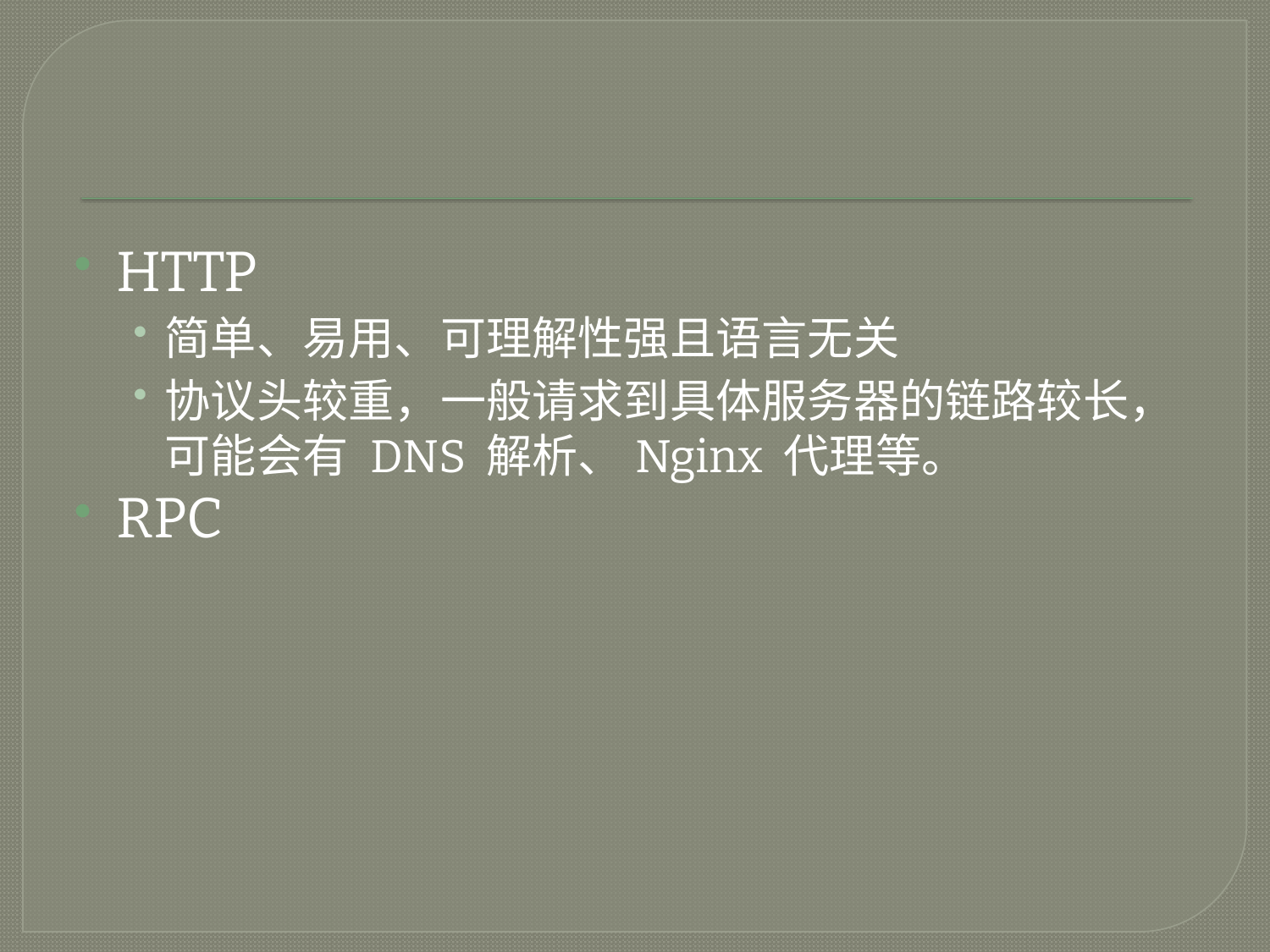

#
HTTP
简单、易用、可理解性强且语言无关
协议头较重，一般请求到具体服务器的链路较长，可能会有 DNS 解析、Nginx 代理等。
RPC